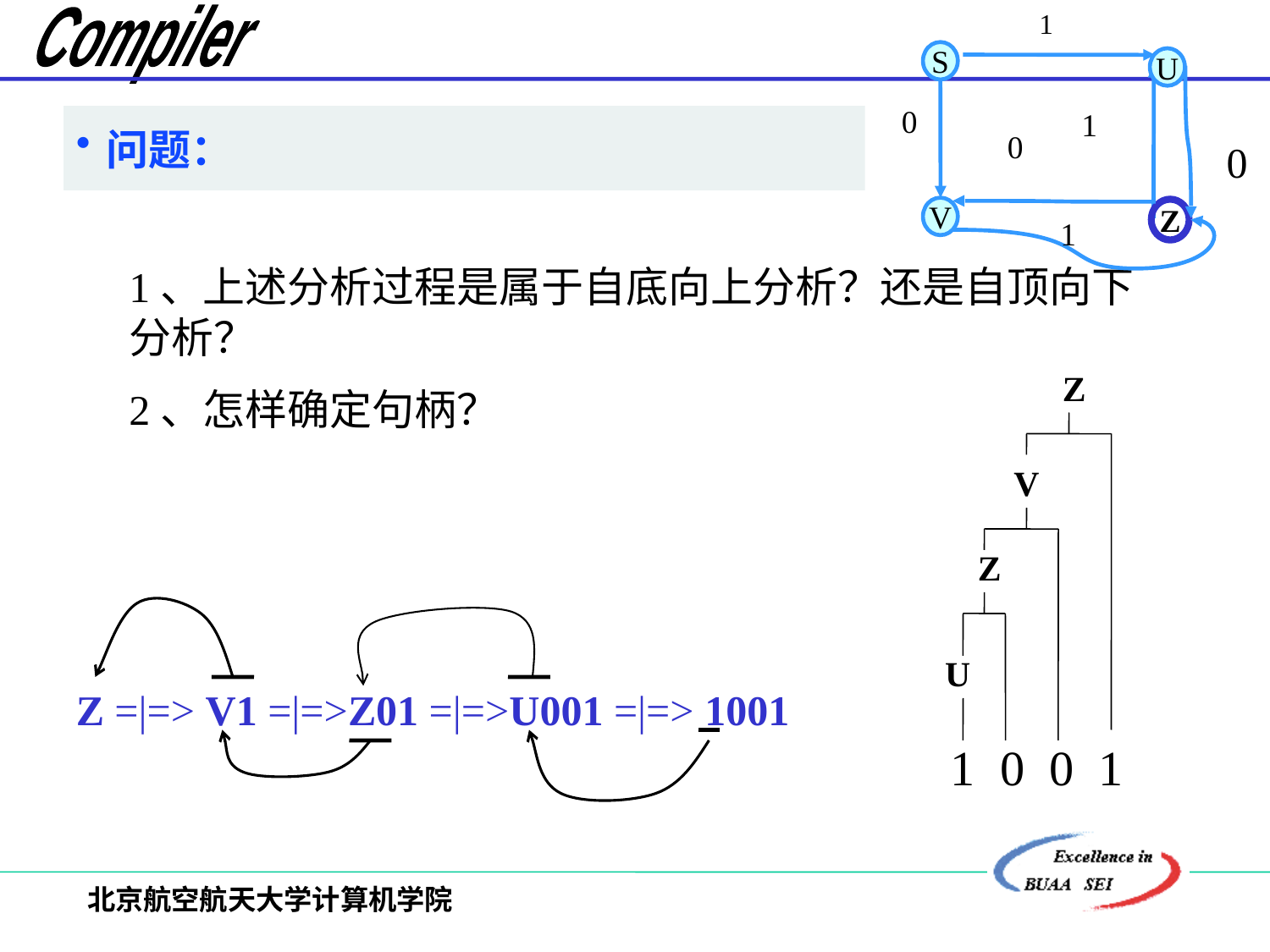

1
S
U

0
1
0
0
V
Z
1
问题：
1、上述分析过程是属于自底向上分析？还是自顶向下分析？
2、怎样确定句柄？
Z

V

Z

U

1  0  0  1

Z =|=> V1 =|=>Z01 =|=>U001 =|=> 1001